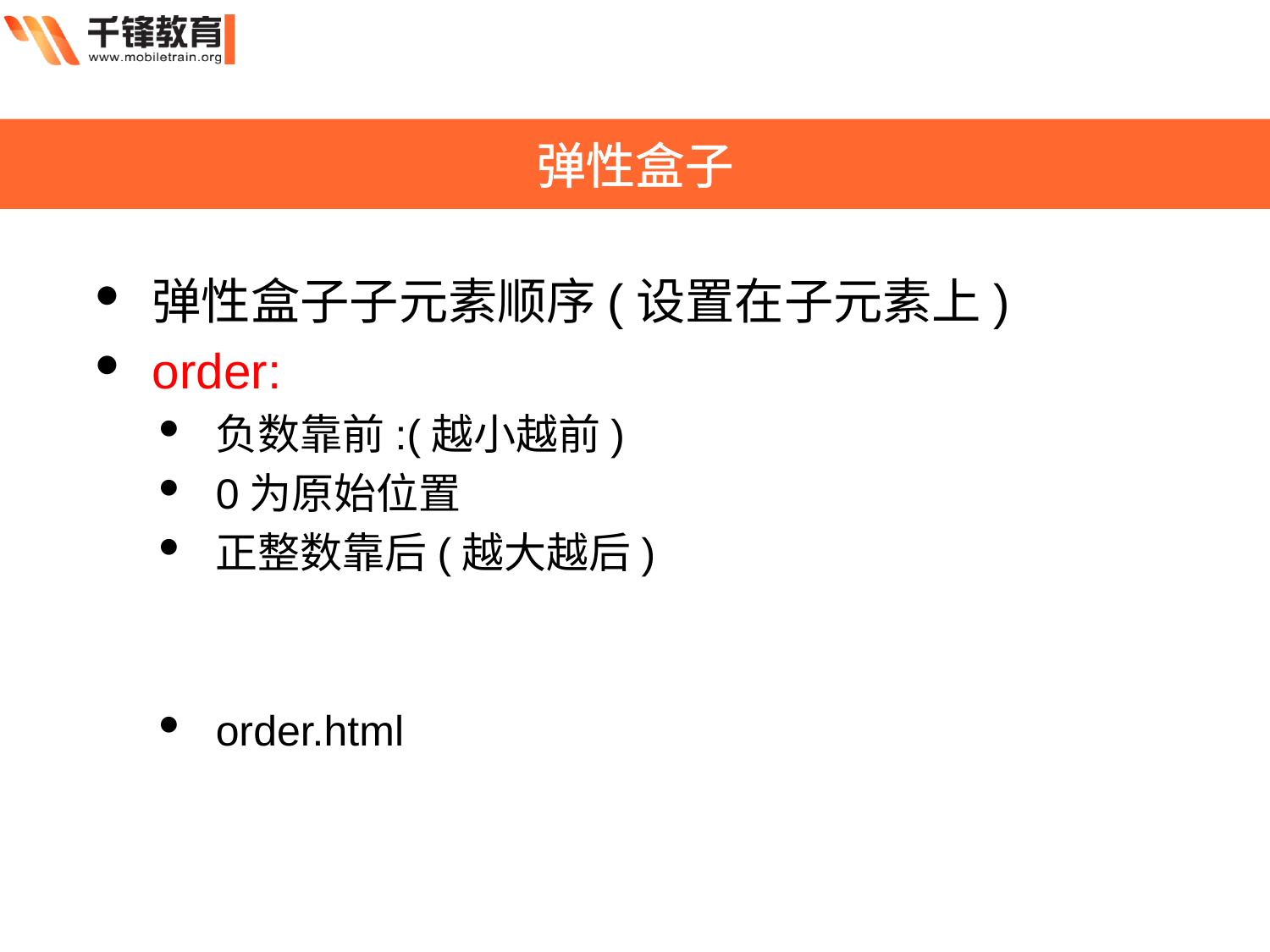

弹性盒子
弹性盒子子元素顺序(设置在子元素上)
order:
负数靠前:(越小越前)
0为原始位置
正整数靠后(越大越后)

order.html